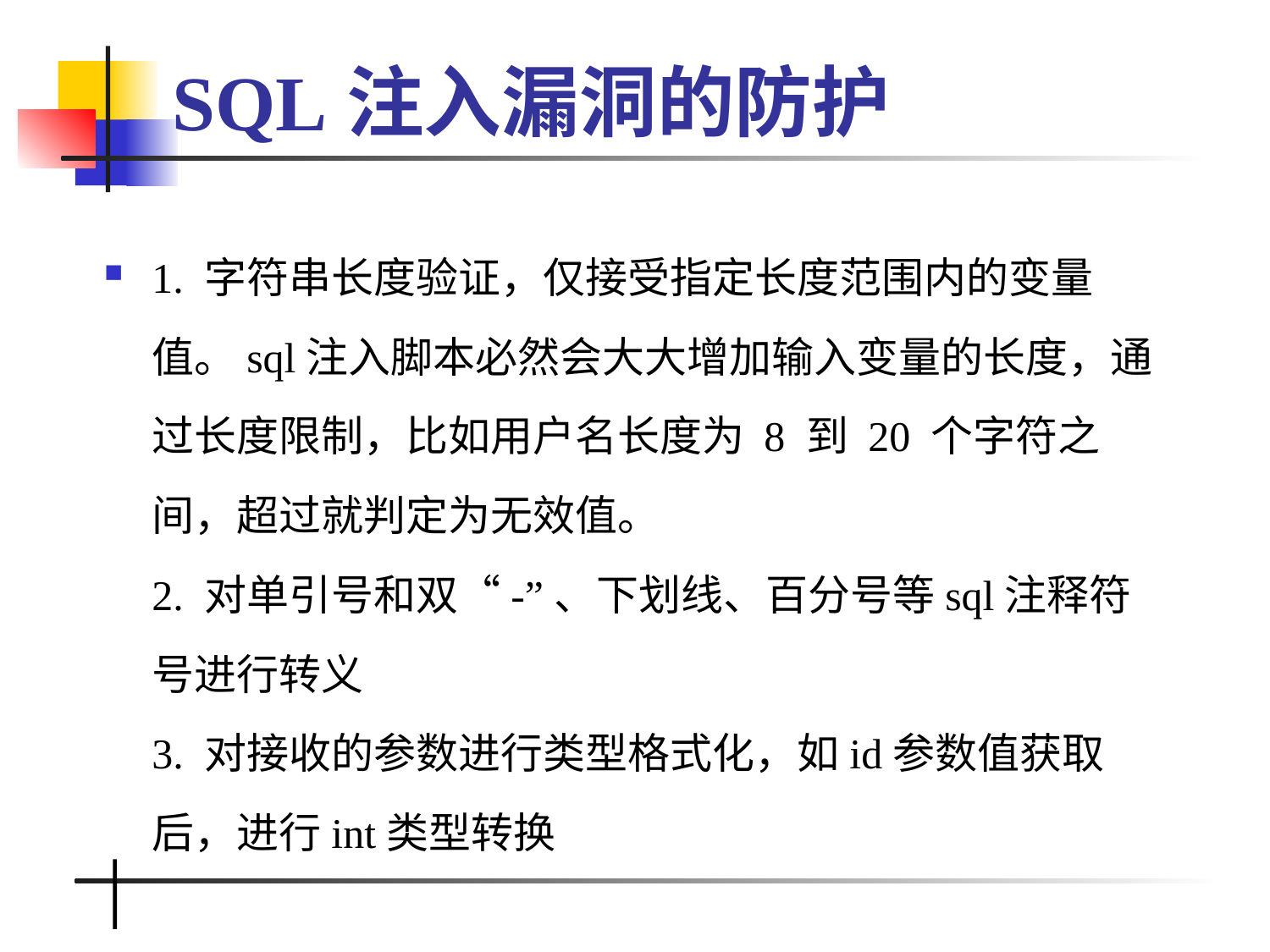

# SQL注入漏洞的防护
1. 字符串长度验证，仅接受指定长度范围内的变量值。sql注入脚本必然会大大增加输入变量的长度，通过长度限制，比如用户名长度为 8 到 20 个字符之间，超过就判定为无效值。
2. 对单引号和双“-”、下划线、百分号等sql注释符号进行转义
3. 对接收的参数进行类型格式化，如id参数值获取后，进行int类型转换